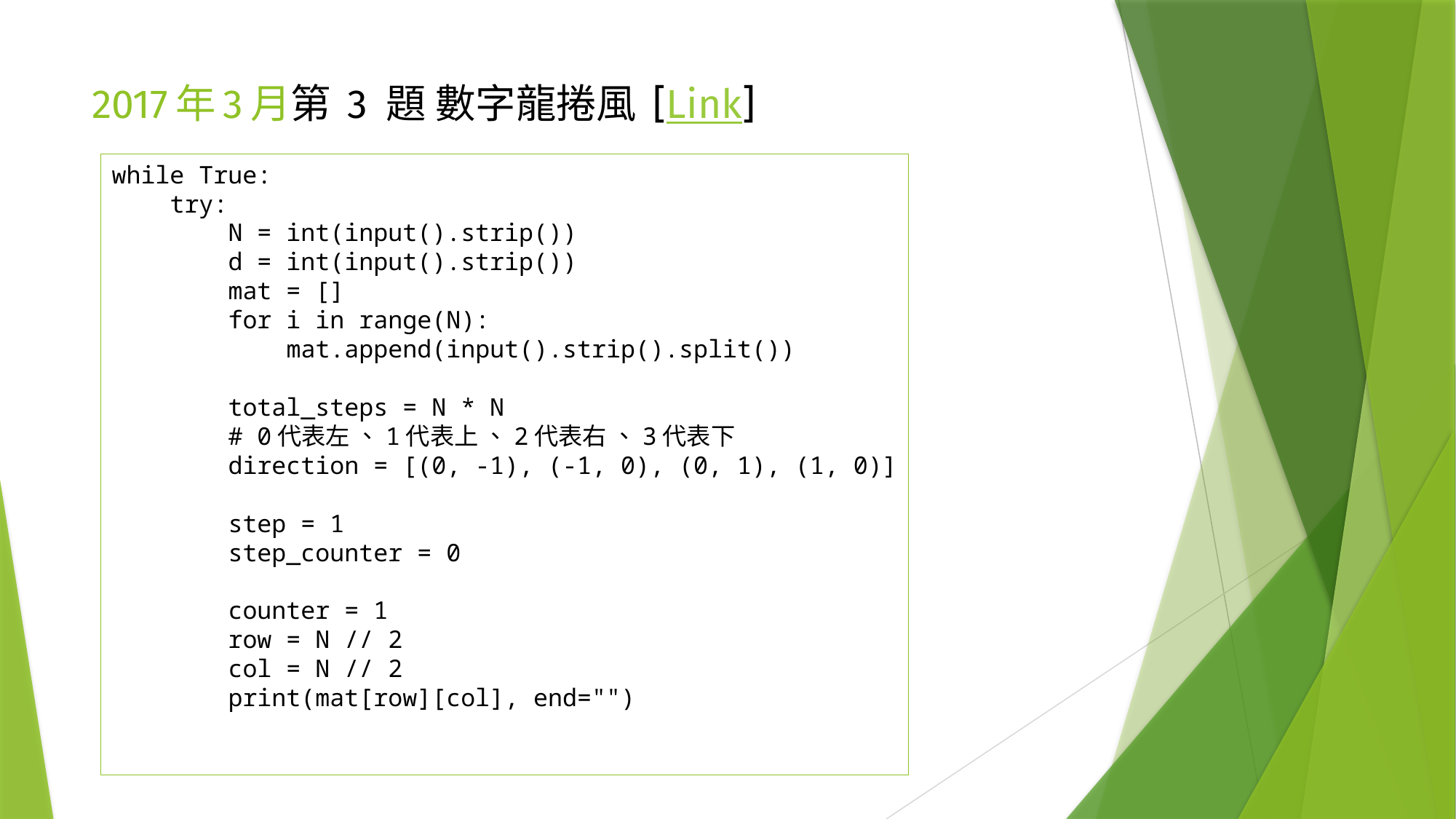

# 2017年3月第 3 題 數字龍捲風 [Link]
while True:
    try:
        N = int(input().strip())
        d = int(input().strip())
        mat = []
        for i in range(N):
            mat.append(input().strip().split())

        total_steps = N * N
        # 0代表左 、1代表上 、2代表右 、3代表下
        direction = [(0, -1), (-1, 0), (0, 1), (1, 0)]

        step = 1
        step_counter = 0

        counter = 1
        row = N // 2
        col = N // 2
        print(mat[row][col], end="")